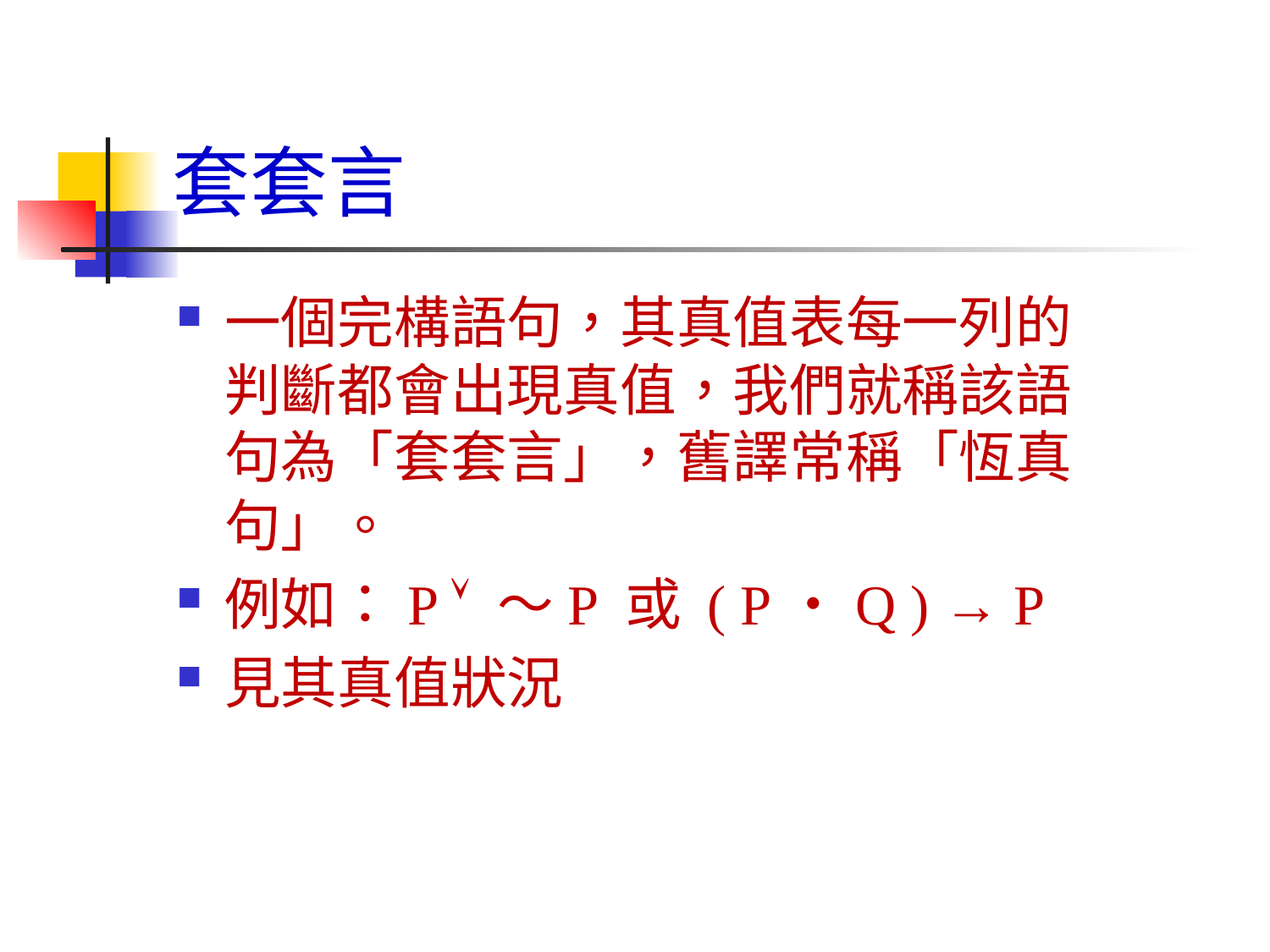

# 套套言
一個完構語句，其真值表每一列的判斷都會出現真值，我們就稱該語句為「套套言」，舊譯常稱「恆真句」。
例如：P ∨ ～P 或 ( P・Q ) → P
見其真值狀況